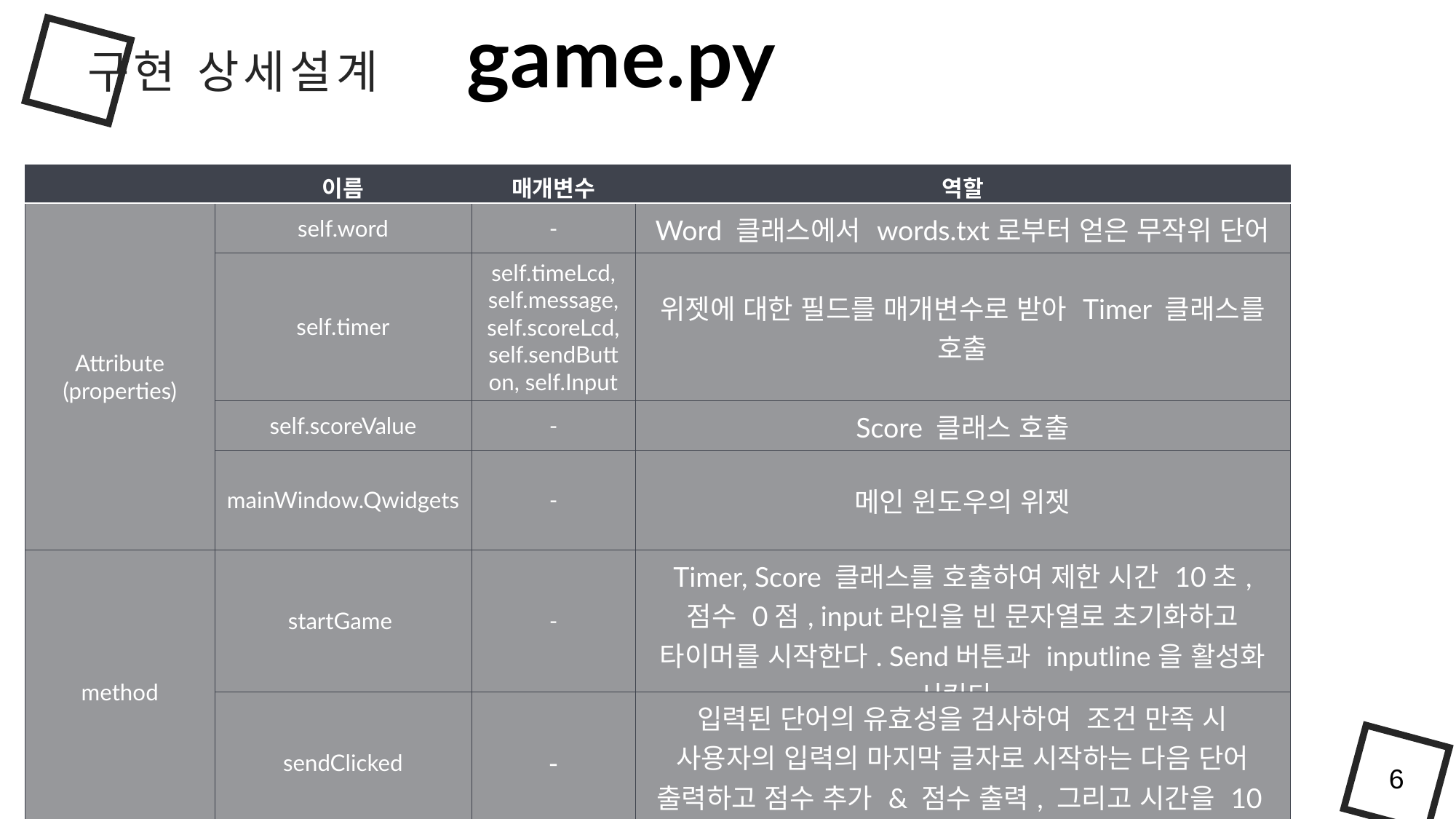

game.py

구현 상세설계
|  | 이름 | 매개변수 | 역할 |
| --- | --- | --- | --- |
| Attribute (properties) | self.word | - | Word 클래스에서 words.txt로부터 얻은 무작위 단어 |
|  | self.timer | self.timeLcd, self.message, self.scoreLcd, self.sendButton, self.Input | 위젯에 대한 필드를 매개변수로 받아 Timer 클래스를 호출 |
|  | self.scoreValue | - | Score 클래스 호출 |
|  | mainWindow.Qwidgets | - | 메인 윈도우의 위젯 |
| method | startGame | - | Timer, Score 클래스를 호출하여 제한 시간 10초, 점수 0점, input라인을 빈 문자열로 초기화하고 타이머를 시작한다. Send버튼과 inputline을 활성화 시킨다. |
|  | sendClicked | - | 입력된 단어의 유효성을 검사하여 조건 만족 시 사용자의 입력의 마지막 글자로 시작하는 다음 단어 출력하고 점수 추가 & 점수 출력, 그리고 시간을 10초로 초기화 시킨다. |